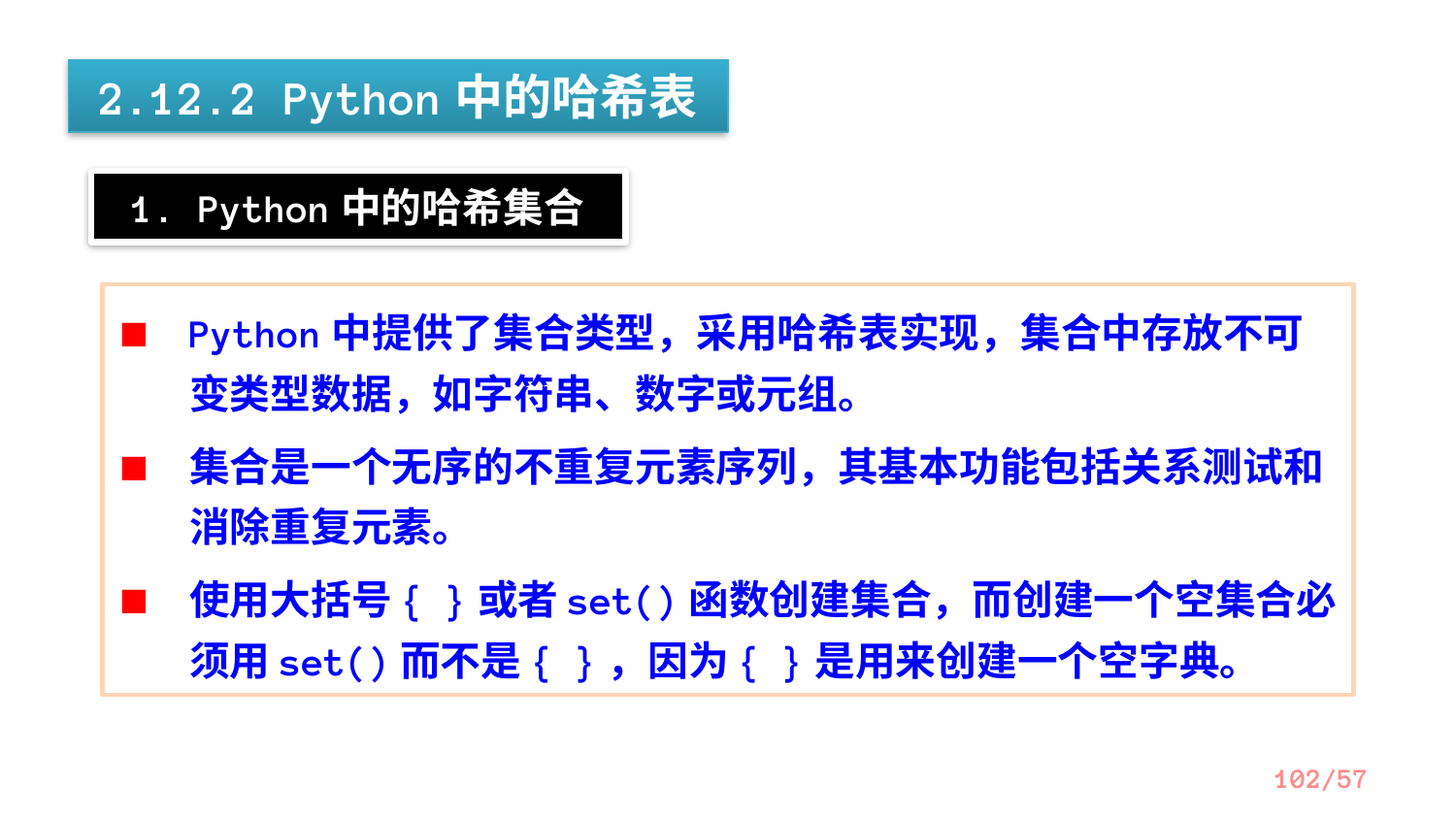

2.12.2 Python中的哈希表
1. Python中的哈希集合
Python中提供了集合类型，采用哈希表实现，集合中存放不可变类型数据，如字符串、数字或元组。
集合是一个无序的不重复元素序列，其基本功能包括关系测试和消除重复元素。
使用大括号{ }或者set()函数创建集合，而创建一个空集合必须用set()而不是{ }，因为{ }是用来创建一个空字典。
102/57